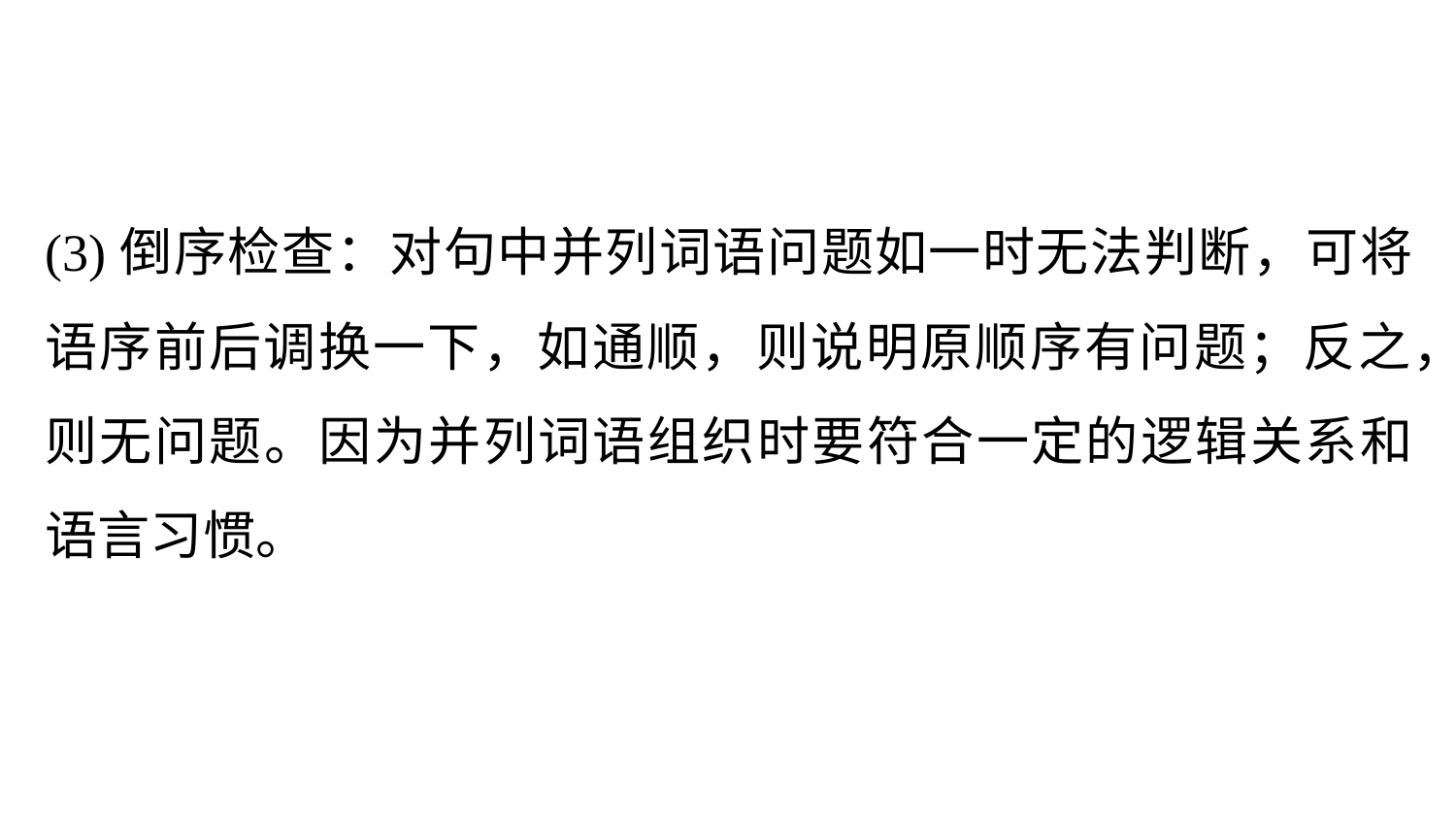

(3)倒序检查：对句中并列词语问题如一时无法判断，可将语序前后调换一下，如通顺，则说明原顺序有问题；反之，则无问题。因为并列词语组织时要符合一定的逻辑关系和语言习惯。